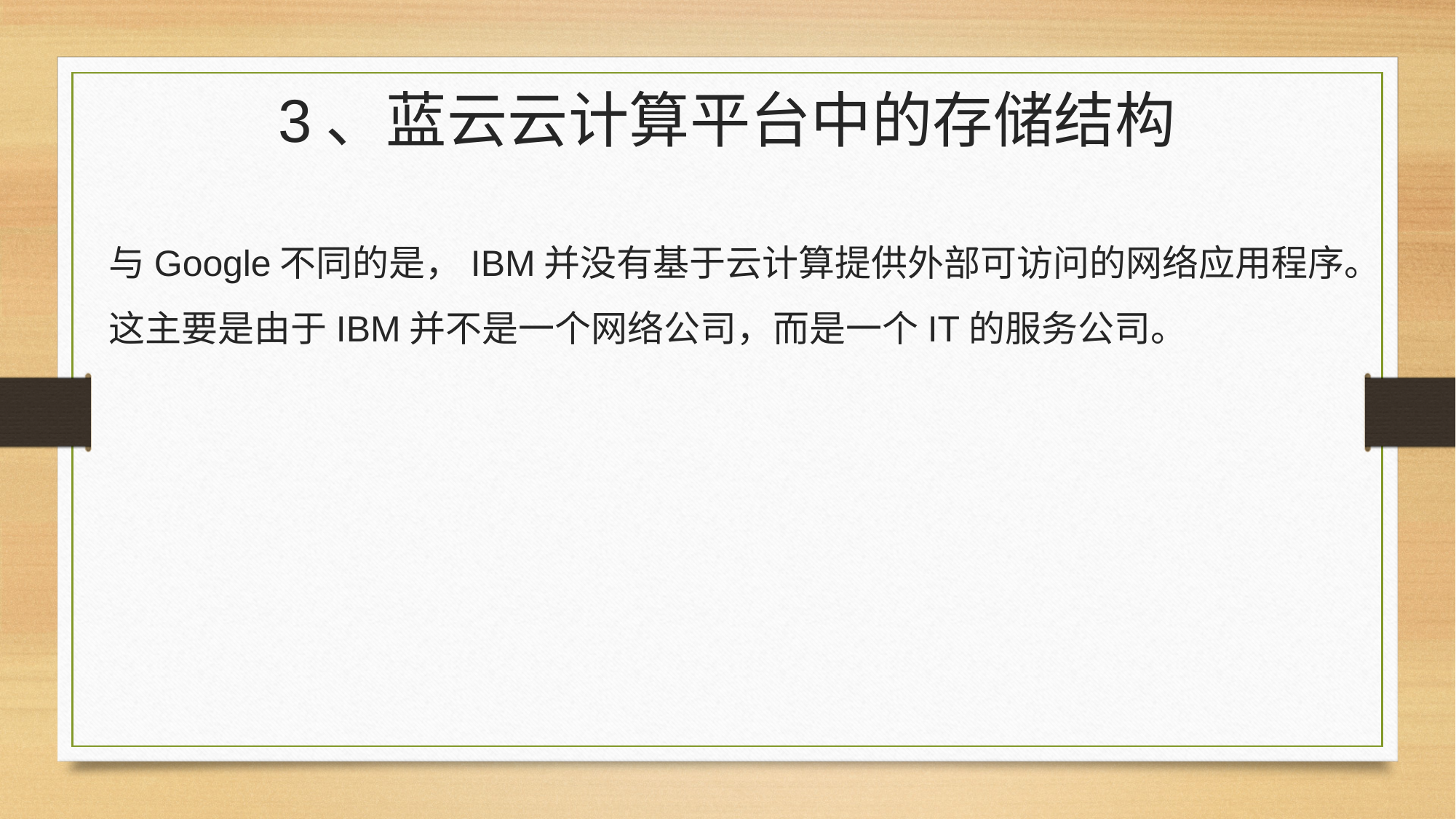

# 3、蓝云云计算平台中的存储结构
与Google不同的是，IBM并没有基于云计算提供外部可访问的网络应用程序。这主要是由于IBM并不是一个网络公司，而是一个IT的服务公司。